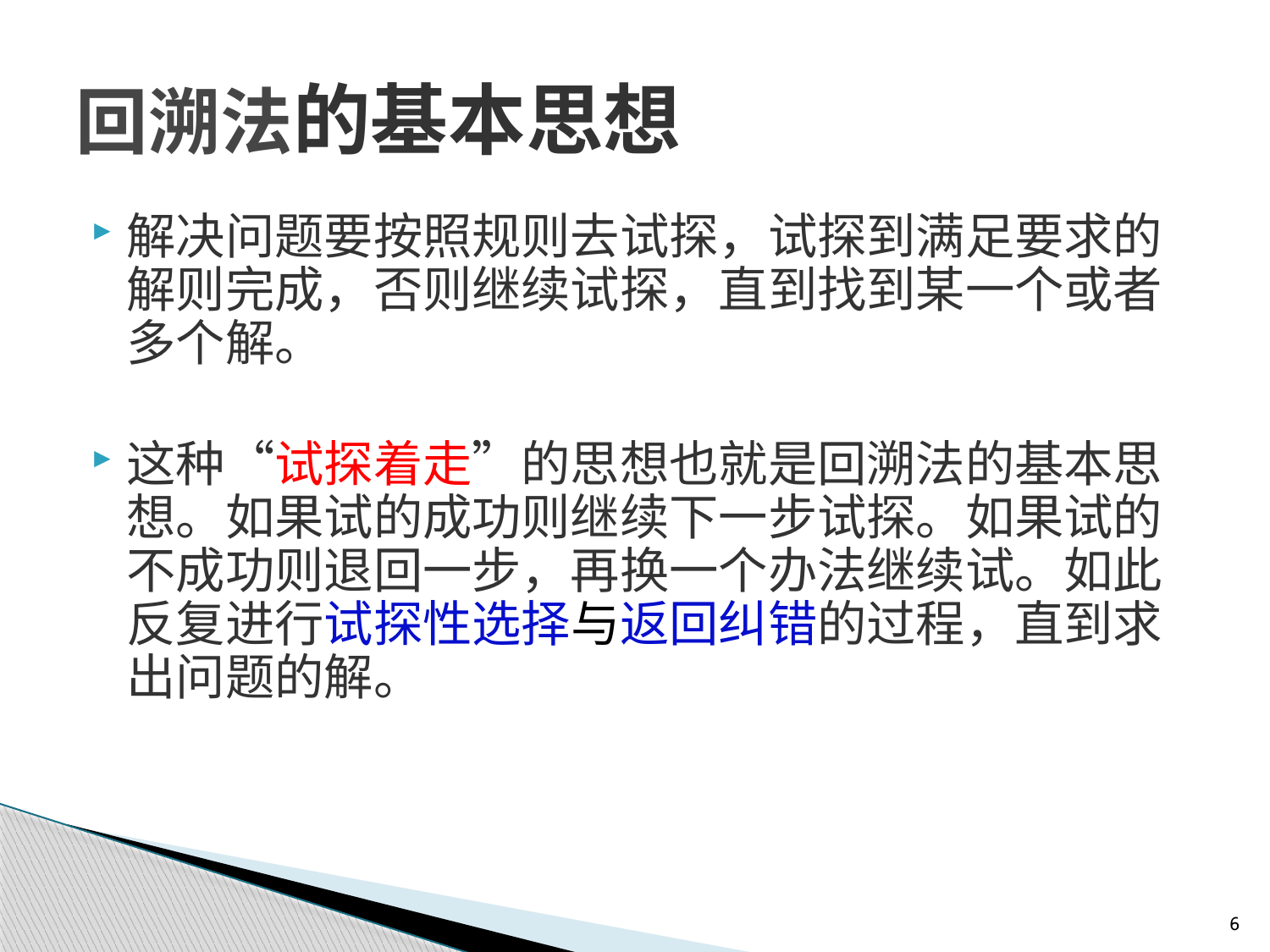

# 回溯法的基本思想
解决问题要按照规则去试探，试探到满足要求的解则完成，否则继续试探，直到找到某一个或者多个解。

这种“试探着走”的思想也就是回溯法的基本思想。如果试的成功则继续下一步试探。如果试的不成功则退回一步，再换一个办法继续试。如此反复进行试探性选择与返回纠错的过程，直到求出问题的解。

6